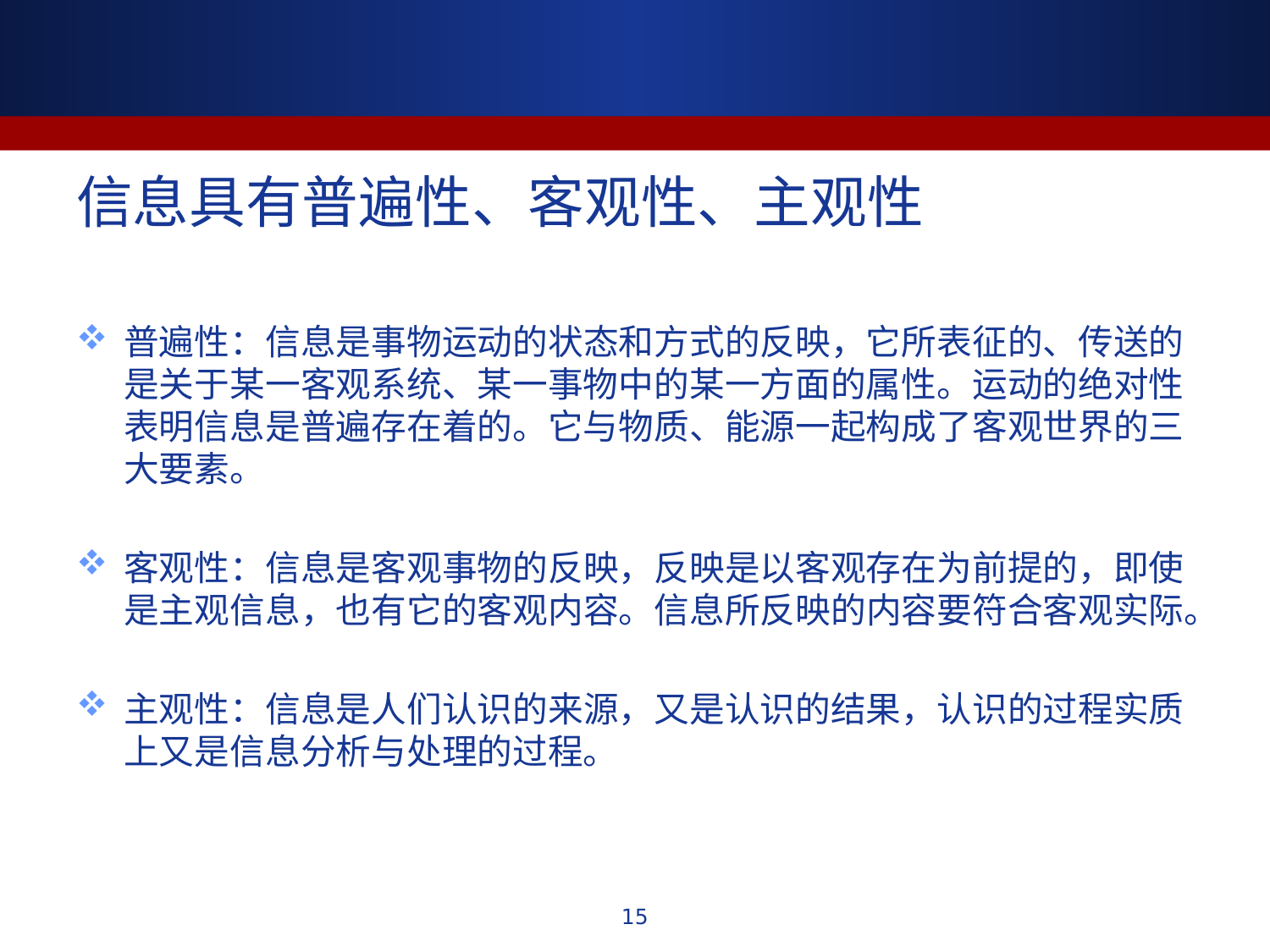

信息具有普遍性、客观性、主观性

普遍性：信息是事物运动的状态和方式的反映，它所表征的、传送的是关于某一客观系统、某一事物中的某一方面的属性。运动的绝对性表明信息是普遍存在着的。它与物质、能源一起构成了客观世界的三大要素。

客观性：信息是客观事物的反映，反映是以客观存在为前提的，即使是主观信息，也有它的客观内容。信息所反映的内容要符合客观实际。

主观性：信息是人们认识的来源，又是认识的结果，认识的过程实质上又是信息分析与处理的过程。

15